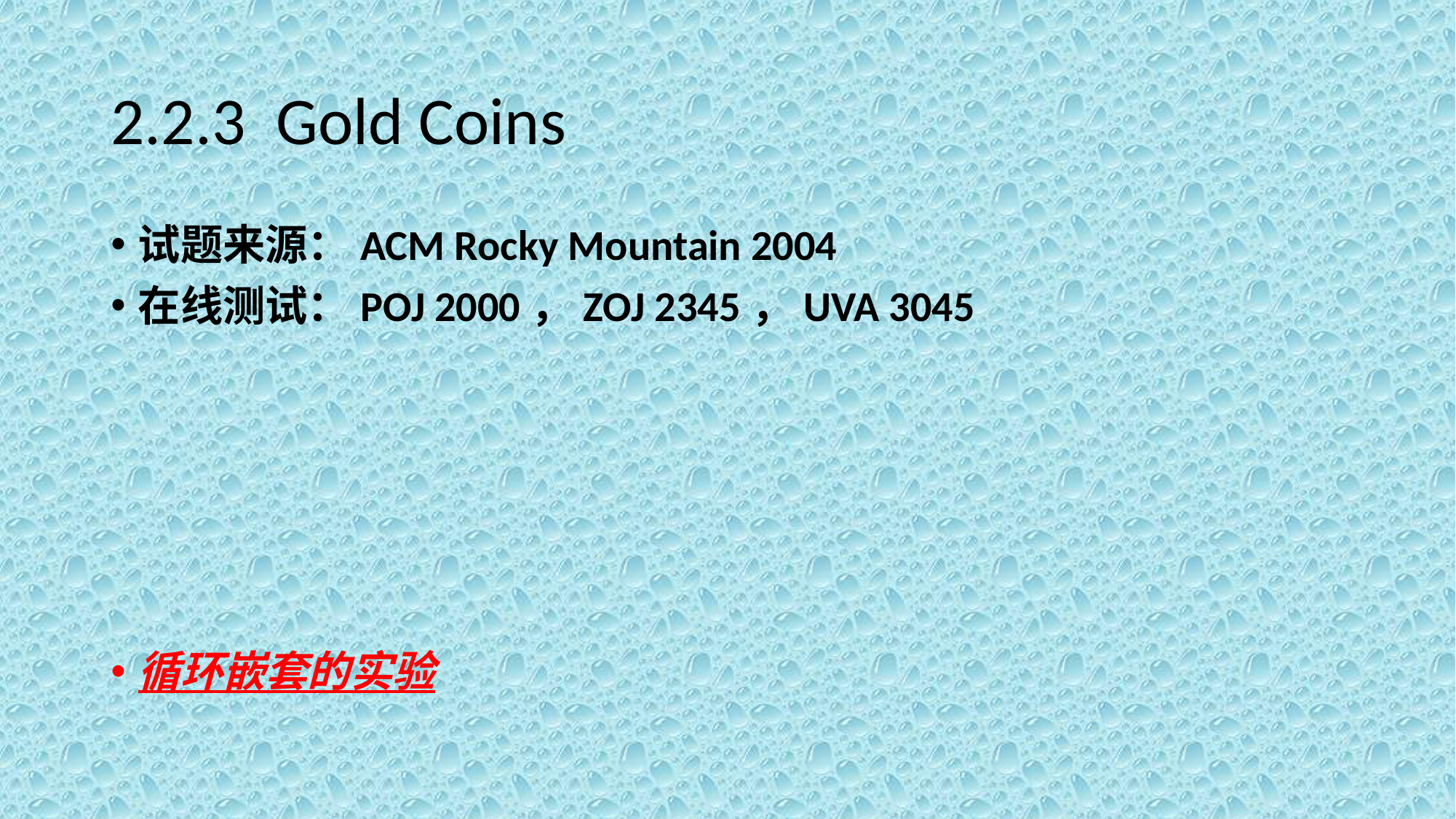

# 2.2.3  Gold Coins
试题来源：ACM Rocky Mountain 2004
在线测试：POJ 2000，ZOJ 2345，UVA 3045

循环嵌套的实验